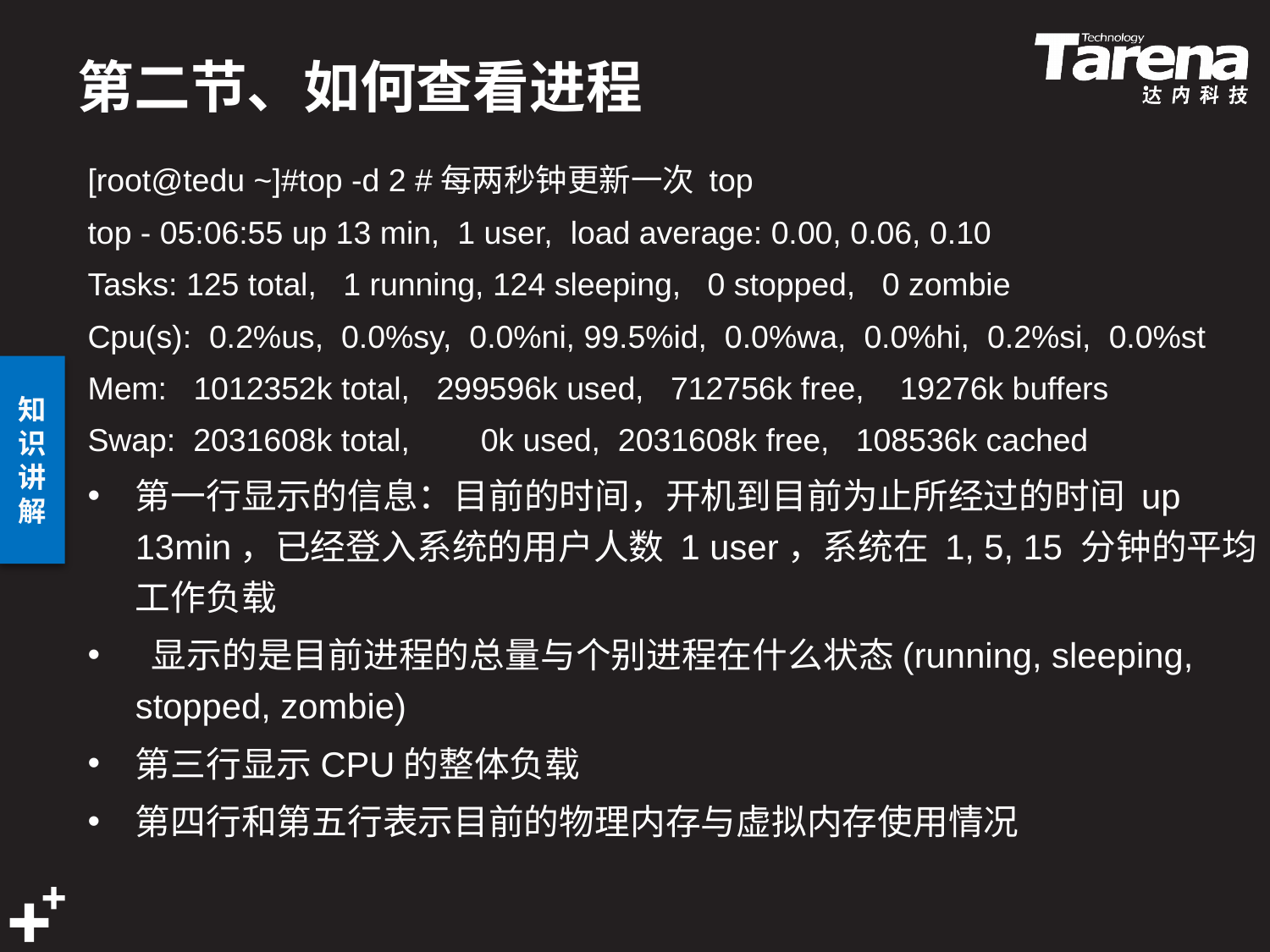

# 第二节、如何查看进程
[root@tedu ~]#top -d 2 #每两秒钟更新一次 top
top - 05:06:55 up 13 min,  1 user,  load average: 0.00, 0.06, 0.10
Tasks: 125 total,   1 running, 124 sleeping,   0 stopped,   0 zombie
Cpu(s):  0.2%us,  0.0%sy,  0.0%ni, 99.5%id,  0.0%wa,  0.0%hi,  0.2%si,  0.0%st
Mem:   1012352k total,   299596k used,   712756k free,    19276k buffers
Swap:  2031608k total,        0k used,  2031608k free,   108536k cached
第一行显示的信息：目前的时间，开机到目前为止所经过的时间 up 13min，已经登入系统的用户人数 1 user，系统在 1, 5, 15 分钟的平均工作负载
 显示的是目前进程的总量与个别进程在什么状态(running, sleeping, stopped, zombie)
第三行显示CPU的整体负载
第四行和第五行表示目前的物理内存与虚拟内存使用情况